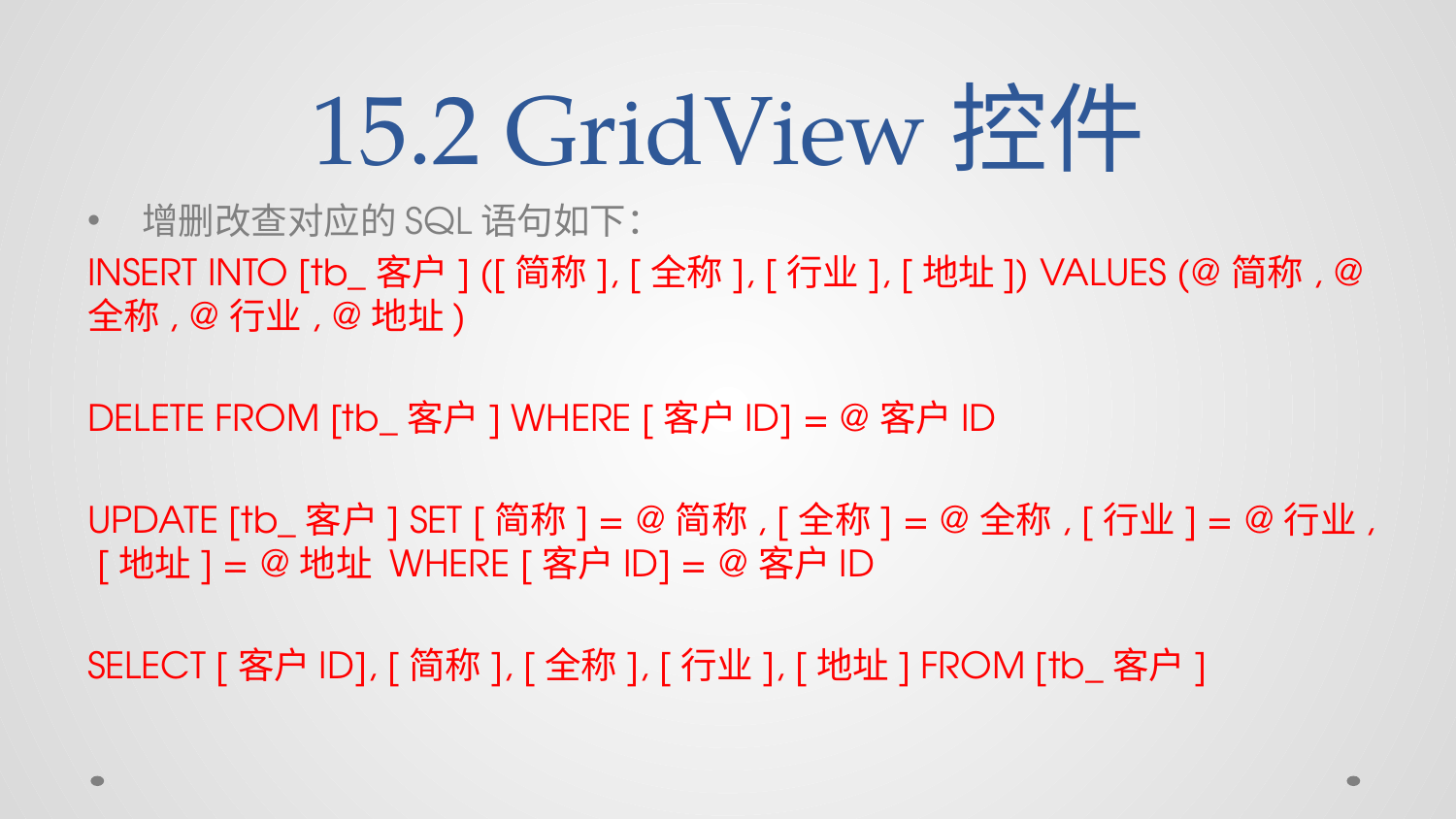

# 15.2 GridView控件
增删改查对应的SQL语句如下：
INSERT INTO [tb_客户] ([简称], [全称], [行业], [地址]) VALUES (@简称, @全称, @行业, @地址)

DELETE FROM [tb_客户] WHERE [客户ID] = @客户ID

UPDATE [tb_客户] SET [简称] = @简称, [全称] = @全称, [行业] = @行业, [地址] = @地址 WHERE [客户ID] = @客户ID

SELECT [客户ID], [简称], [全称], [行业], [地址] FROM [tb_客户]